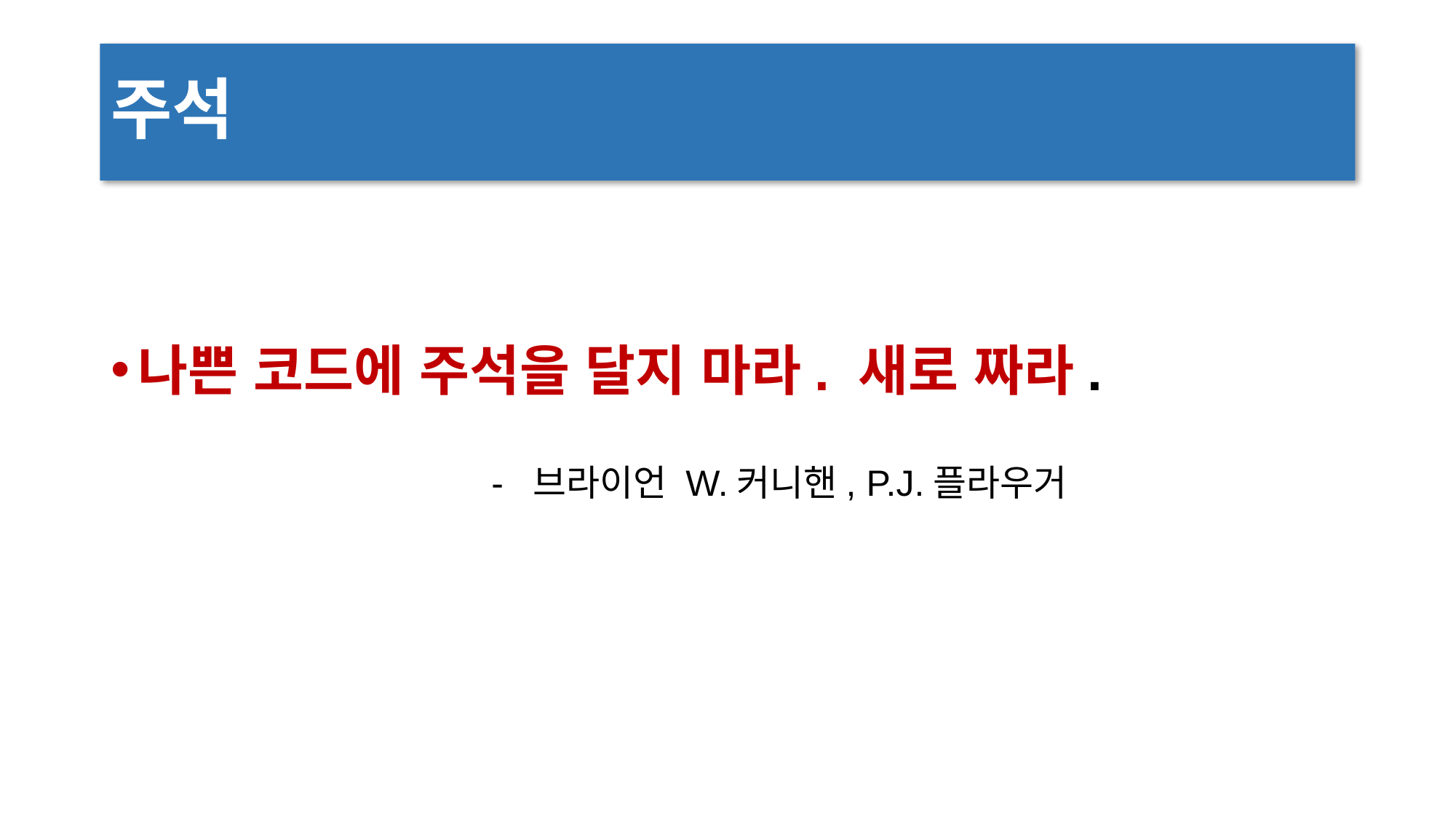

# 주석

나쁜 코드에 주석을 달지 마라. 새로 짜라.

                                -  브라이언 W.커니핸, P.J.플라우거